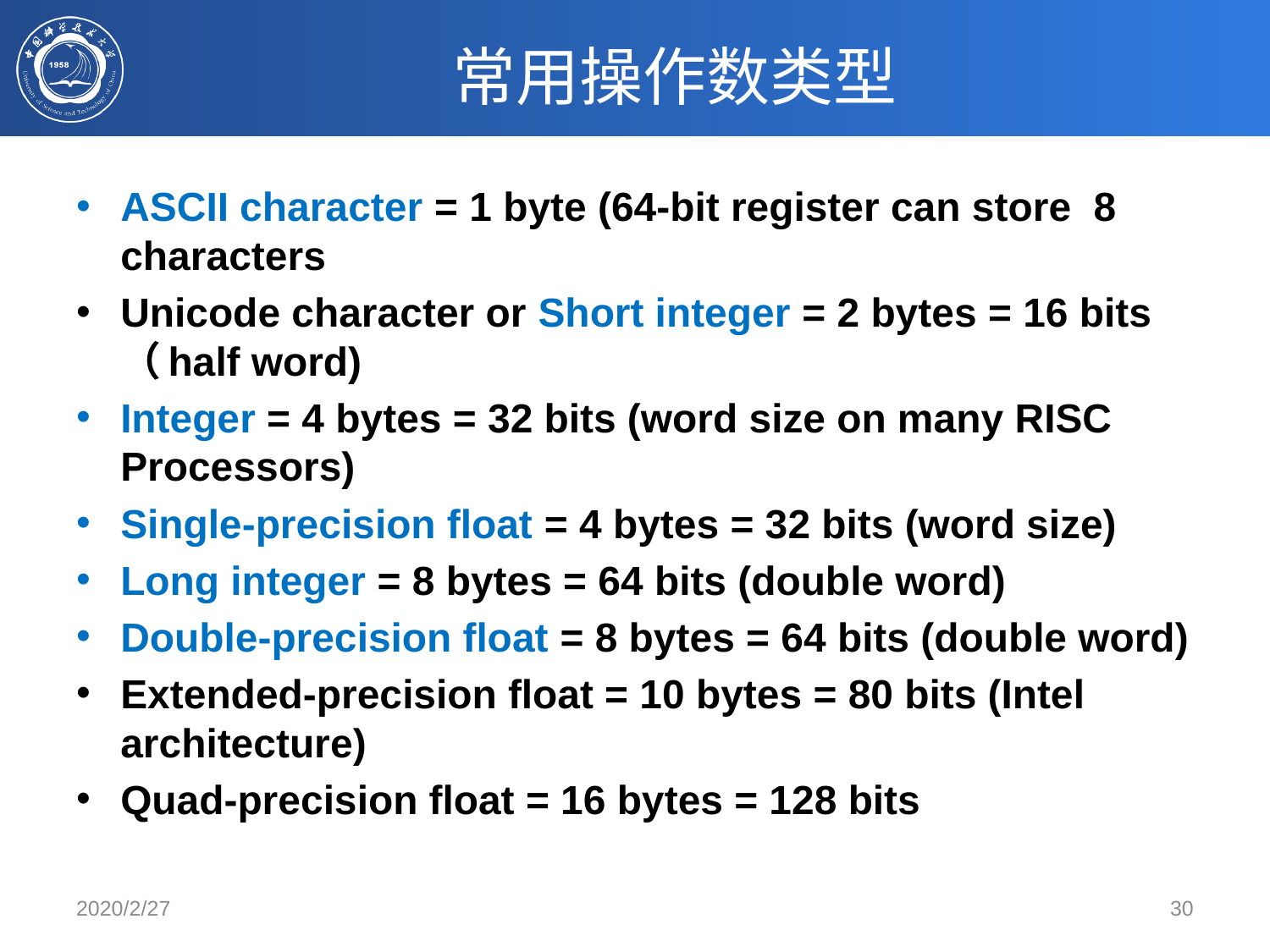

# 常用操作数类型
ASCII character = 1 byte (64-bit register can store  8 characters
Unicode character or Short integer = 2 bytes = 16 bits （half word)
Integer = 4 bytes = 32 bits (word size on many RISC Processors)
Single-precision float = 4 bytes = 32 bits (word size)
Long integer = 8 bytes = 64 bits (double word)
Double-precision float = 8 bytes = 64 bits (double word)
Extended-precision float = 10 bytes = 80 bits (Intel architecture)
Quad-precision float = 16 bytes = 128 bits
2020/2/27
30